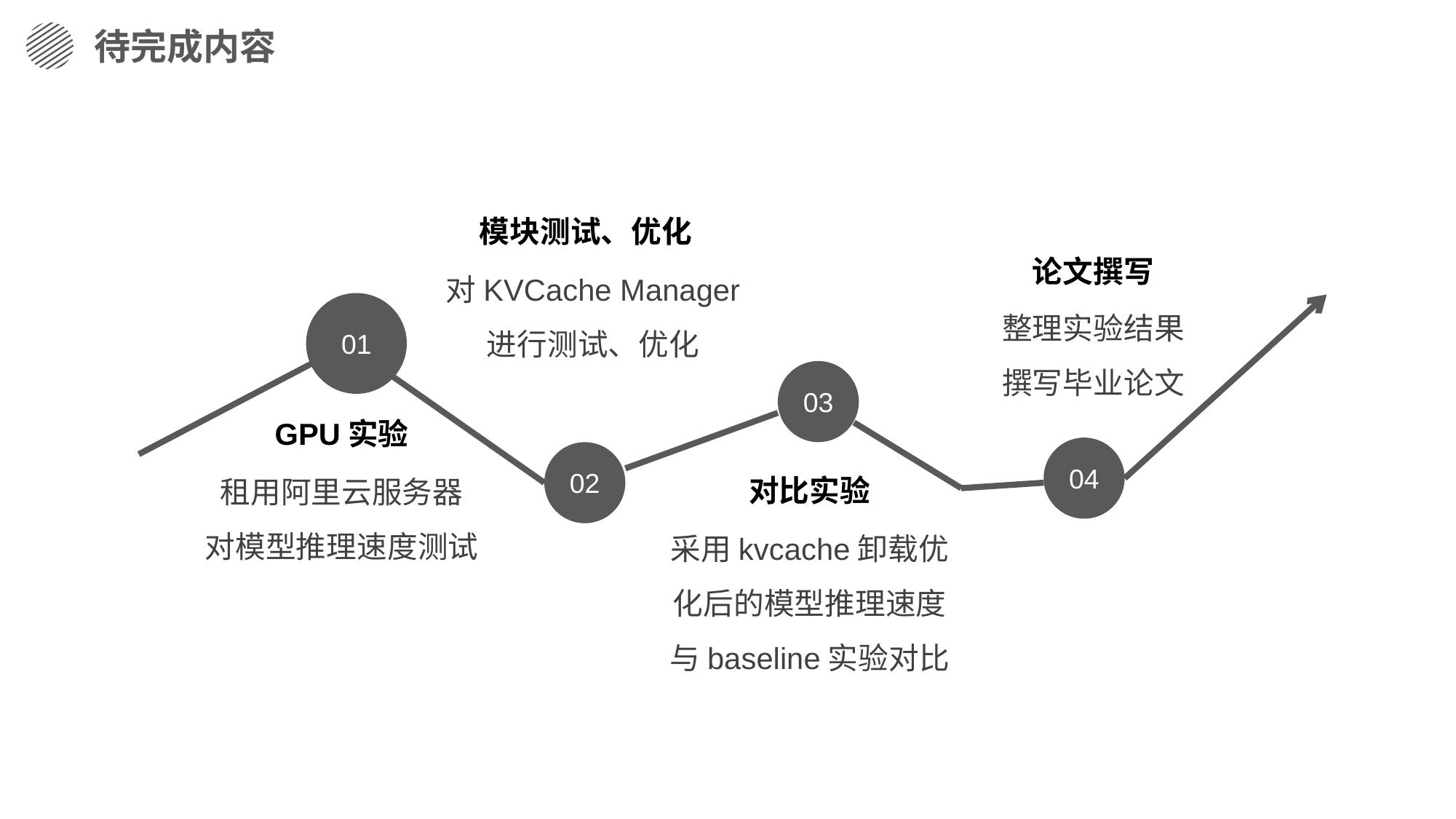

待完成内容
模块测试、优化
对KVCache Manager
进行测试、优化
论文撰写
整理实验结果
撰写毕业论文
01
03
04
02
GPU实验
租用阿里云服务器
对模型推理速度测试
对比实验
采用kvcache卸载优化后的模型推理速度与baseline实验对比